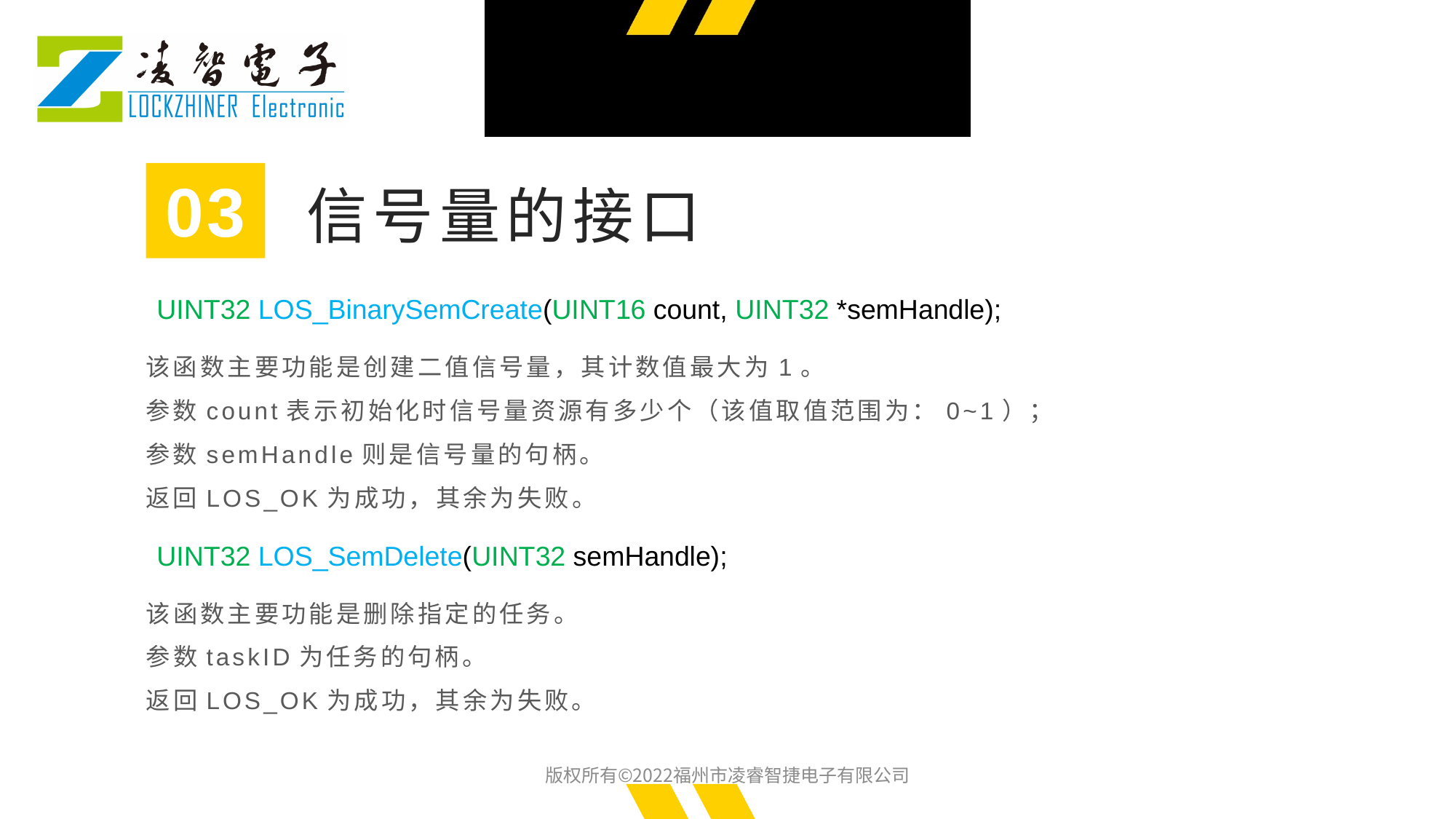

03
信号量的接口
UINT32 LOS_BinarySemCreate(UINT16 count, UINT32 *semHandle);
该函数主要功能是创建二值信号量，其计数值最大为1。
参数count表示初始化时信号量资源有多少个（该值取值范围为：0~1）；
参数semHandle则是信号量的句柄。
返回LOS_OK为成功，其余为失败。
UINT32 LOS_SemDelete(UINT32 semHandle);
该函数主要功能是删除指定的任务。
参数taskID为任务的句柄。
返回LOS_OK为成功，其余为失败。
版权所有©2022福州市凌睿智捷电子有限公司
8